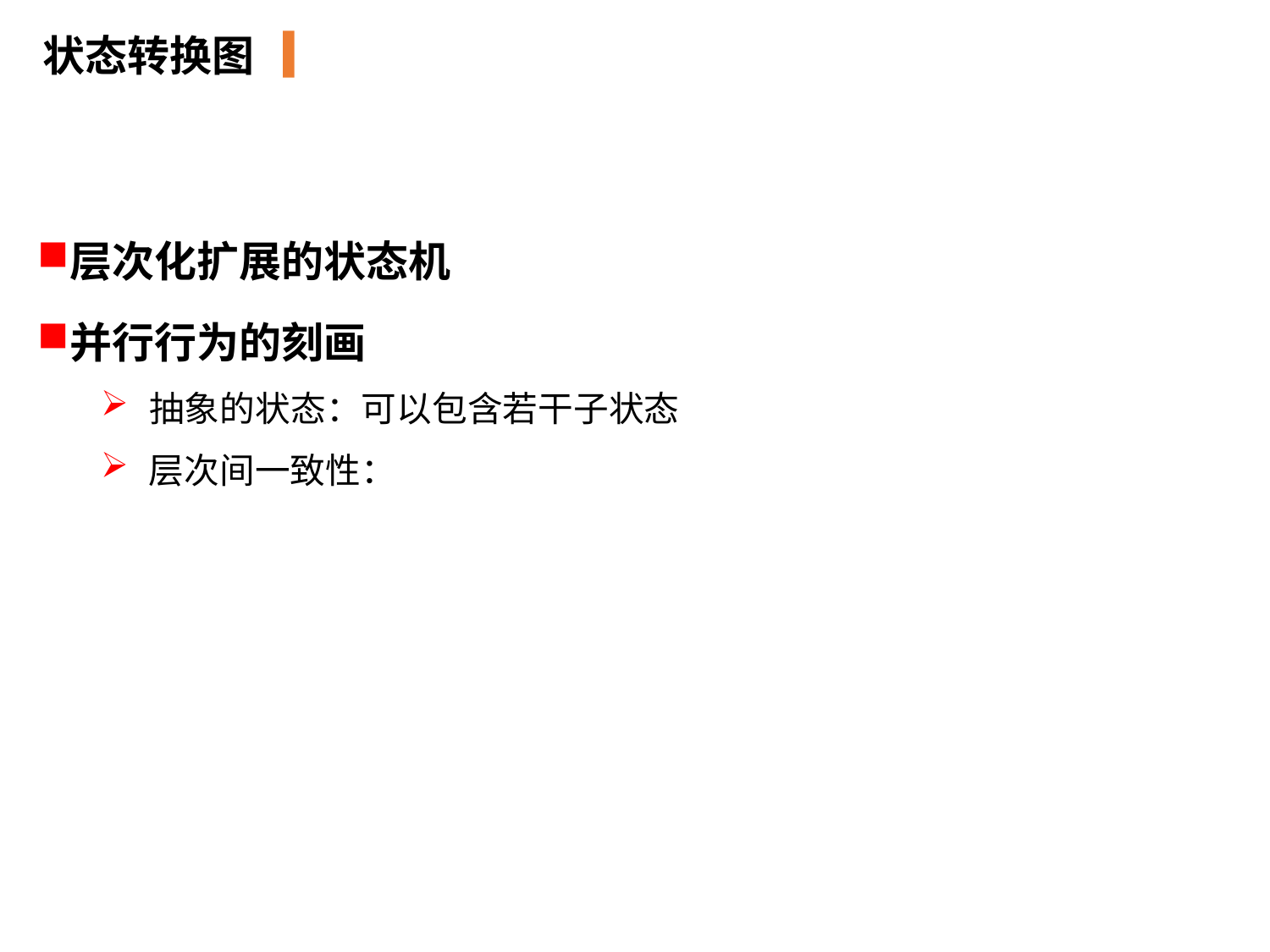

状态转换图

层次化扩展的状态机
并行行为的刻画
 抽象的状态：可以包含若干子状态
 层次间一致性：